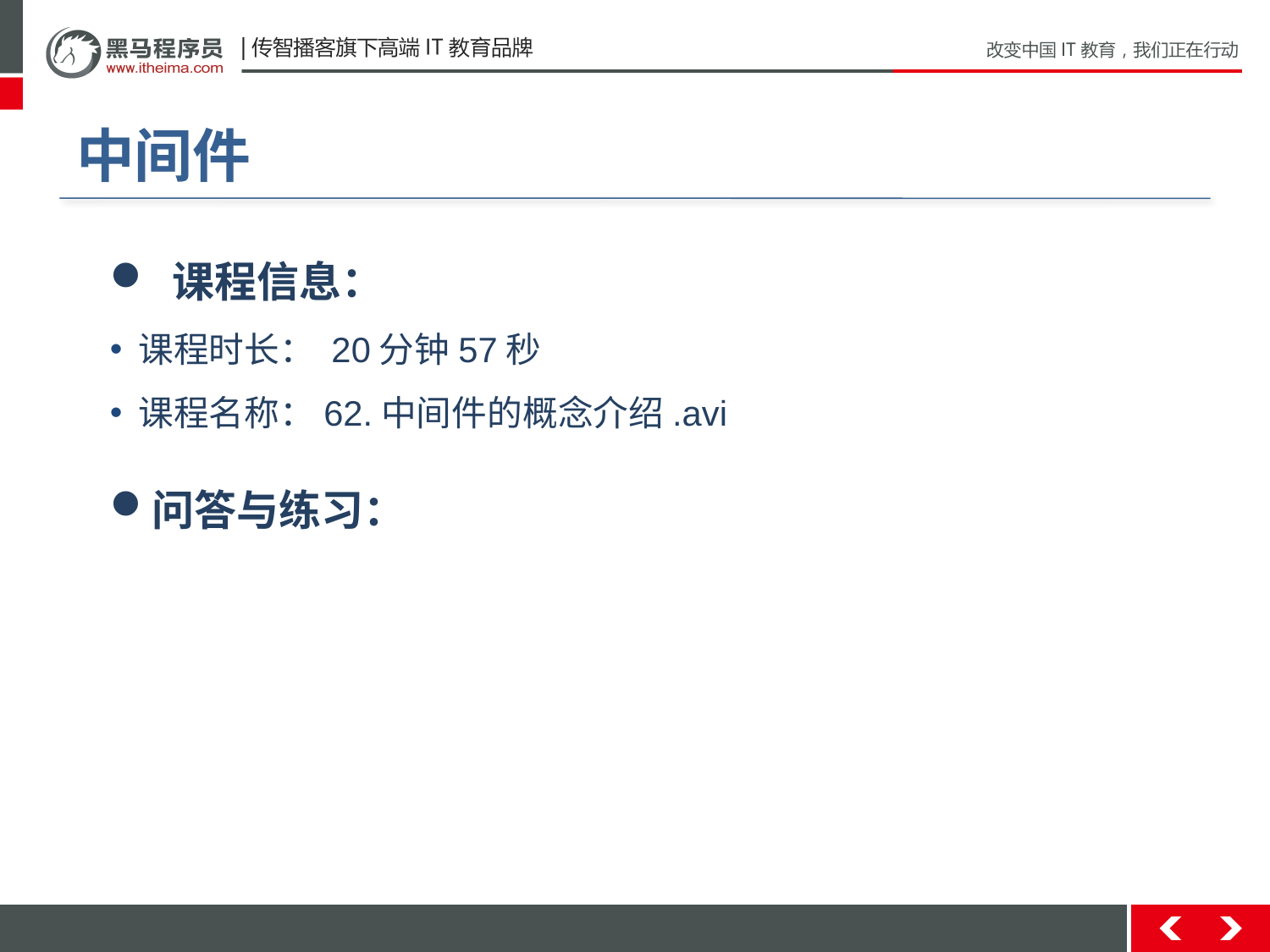

# 中间件
 课程信息：
 课程时长： 20分钟57秒
 课程名称：62.中间件的概念介绍.avi
问答与练习：